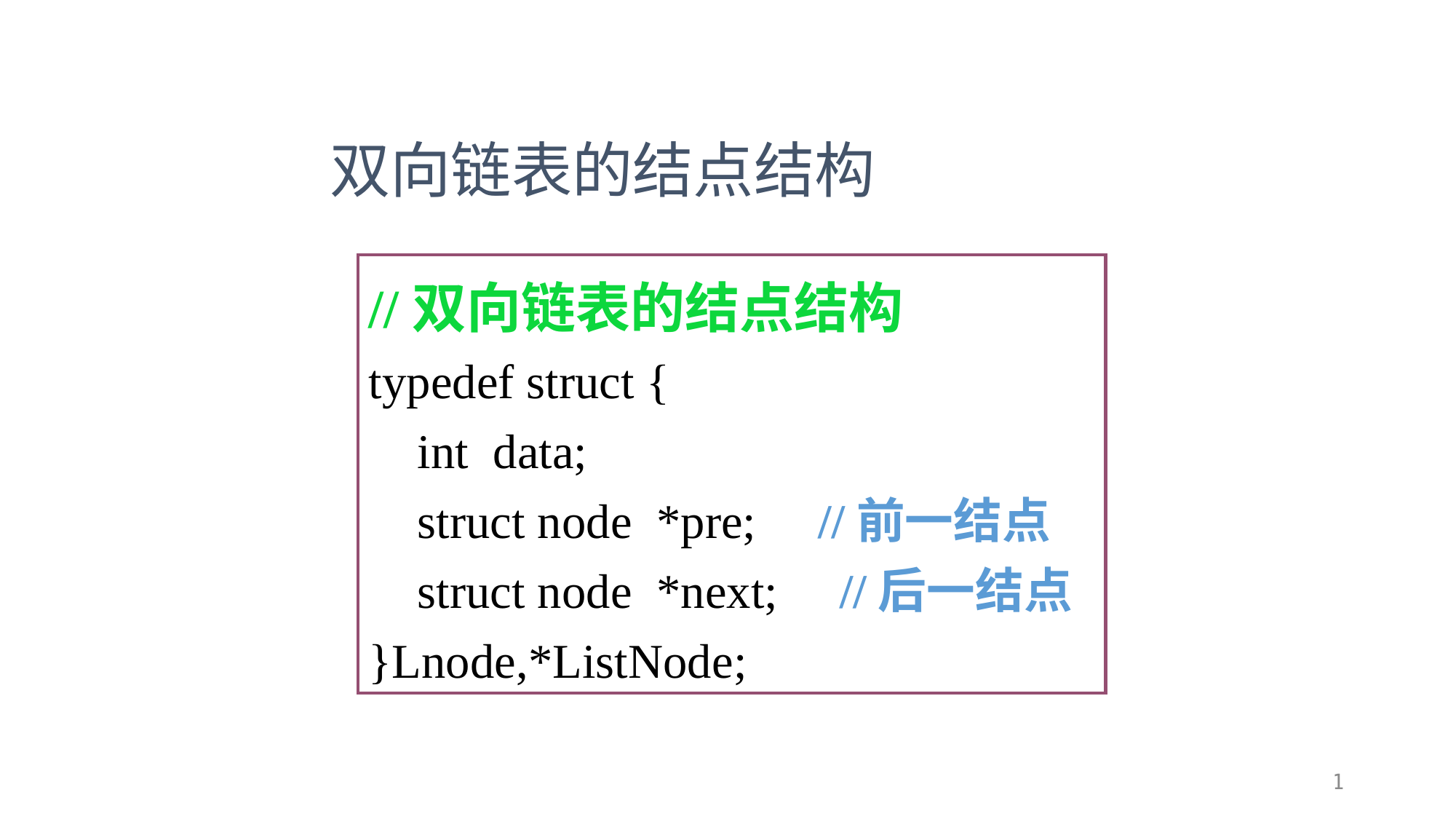

双向链表的结点结构
//双向链表的结点结构
typedef struct {
    int  data;
    struct node  *pre;     //前一结点
    struct node  *next;     //后一结点
}Lnode,*ListNode;
1